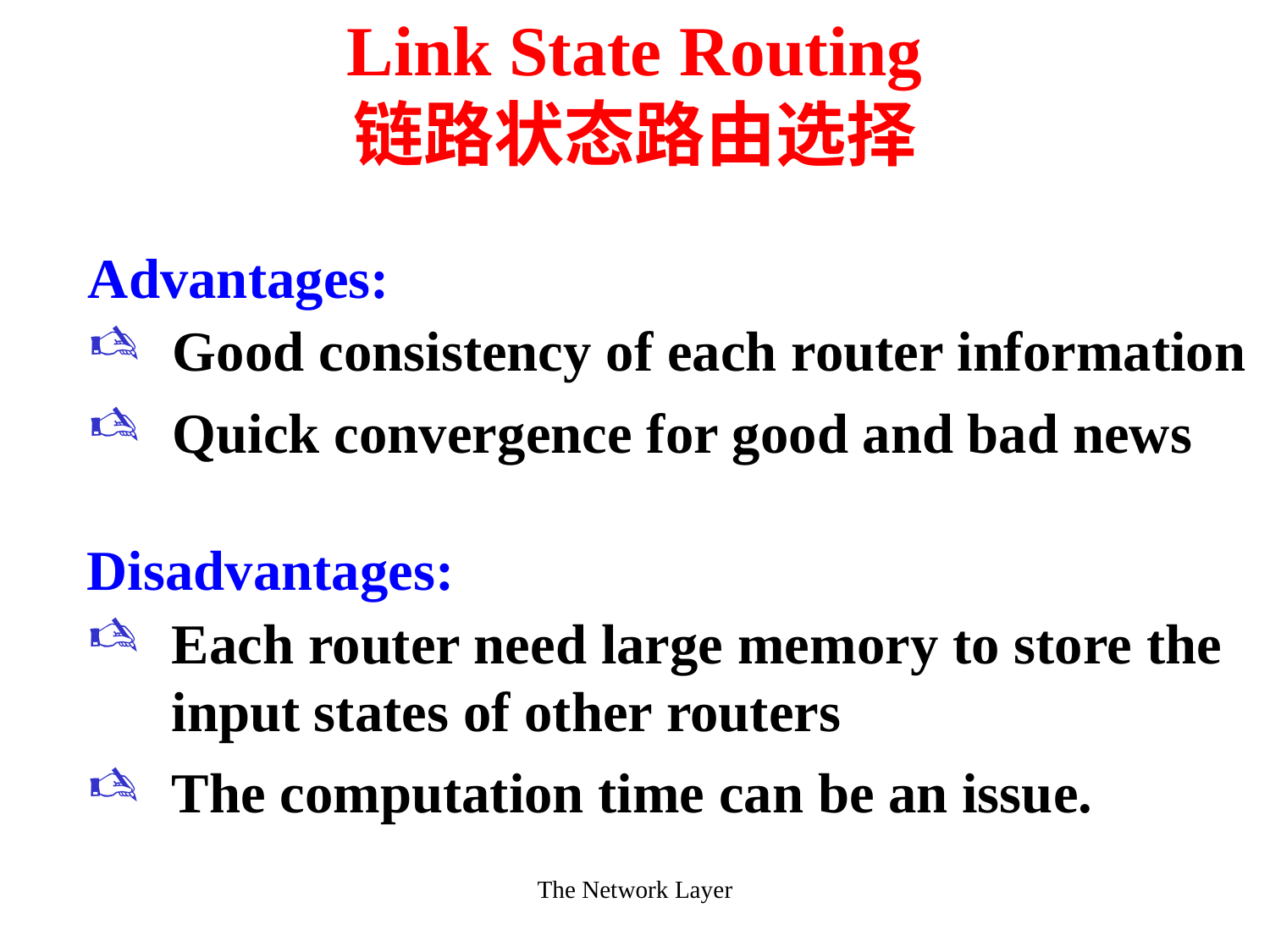

# Link State Routing 链路状态路由选择
Advantages:
Good consistency of each router information
Quick convergence for good and bad news
Disadvantages:
Each router need large memory to store the input states of other routers
The computation time can be an issue.

The Network Layer
17